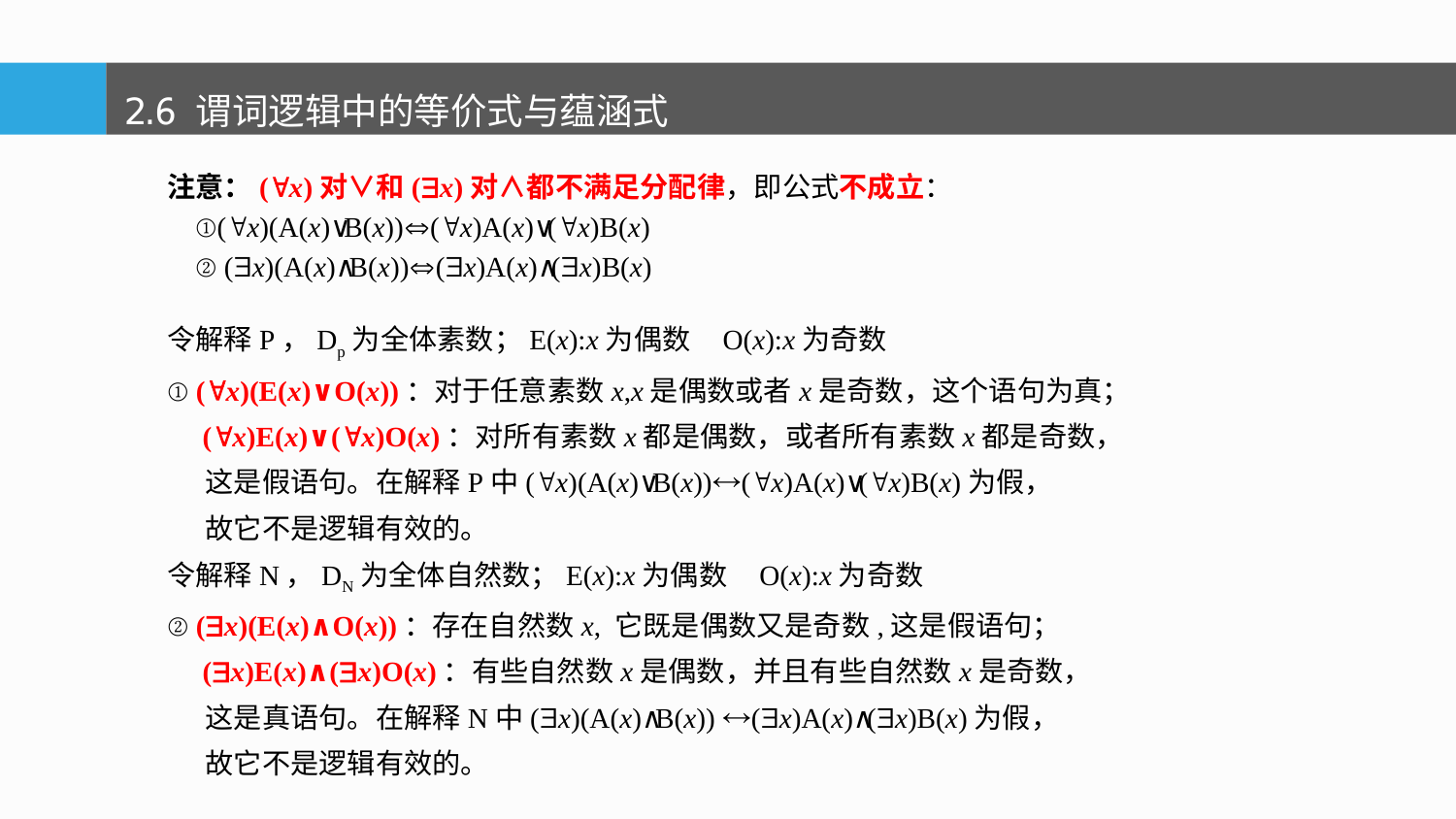

2.6 谓词逻辑中的等价式与蕴涵式

注意：(∀x)对∨和(∃x)对∧都不满足分配律，即公式不成立：
    ①(∀x)(A(x)∨B(x))⇔(∀x)A(x)∨(∀x)B(x)
    ② (∃x)(A(x)∧B(x))⇔(∃x)A(x)∧(∃x)B(x)
令解释P，Dp为全体素数；E(x):x为偶数    O(x):x为奇数
① (∀x)(E(x)∨O(x))：对于任意素数x,x是偶数或者x是奇数，这个语句为真；
     (∀x)E(x)∨(∀x)O(x)：对所有素数x都是偶数，或者所有素数x都是奇数，
     这是假语句。在解释P中(∀x)(A(x)∨B(x))↔(∀x)A(x)∨(∀x)B(x)为假，
     故它不是逻辑有效的。
令解释N，DN为全体自然数；E(x):x为偶数    O(x):x为奇数
② (∃x)(E(x)∧O(x))：存在自然数x, 它既是偶数又是奇数,这是假语句；
     (∃x)E(x)∧(∃x)O(x)：有些自然数x是偶数，并且有些自然数x是奇数，
     这是真语句。在解释N中(∃x)(A(x)∧B(x)) ↔(∃x)A(x)∧(∃x)B(x)为假，
     故它不是逻辑有效的。